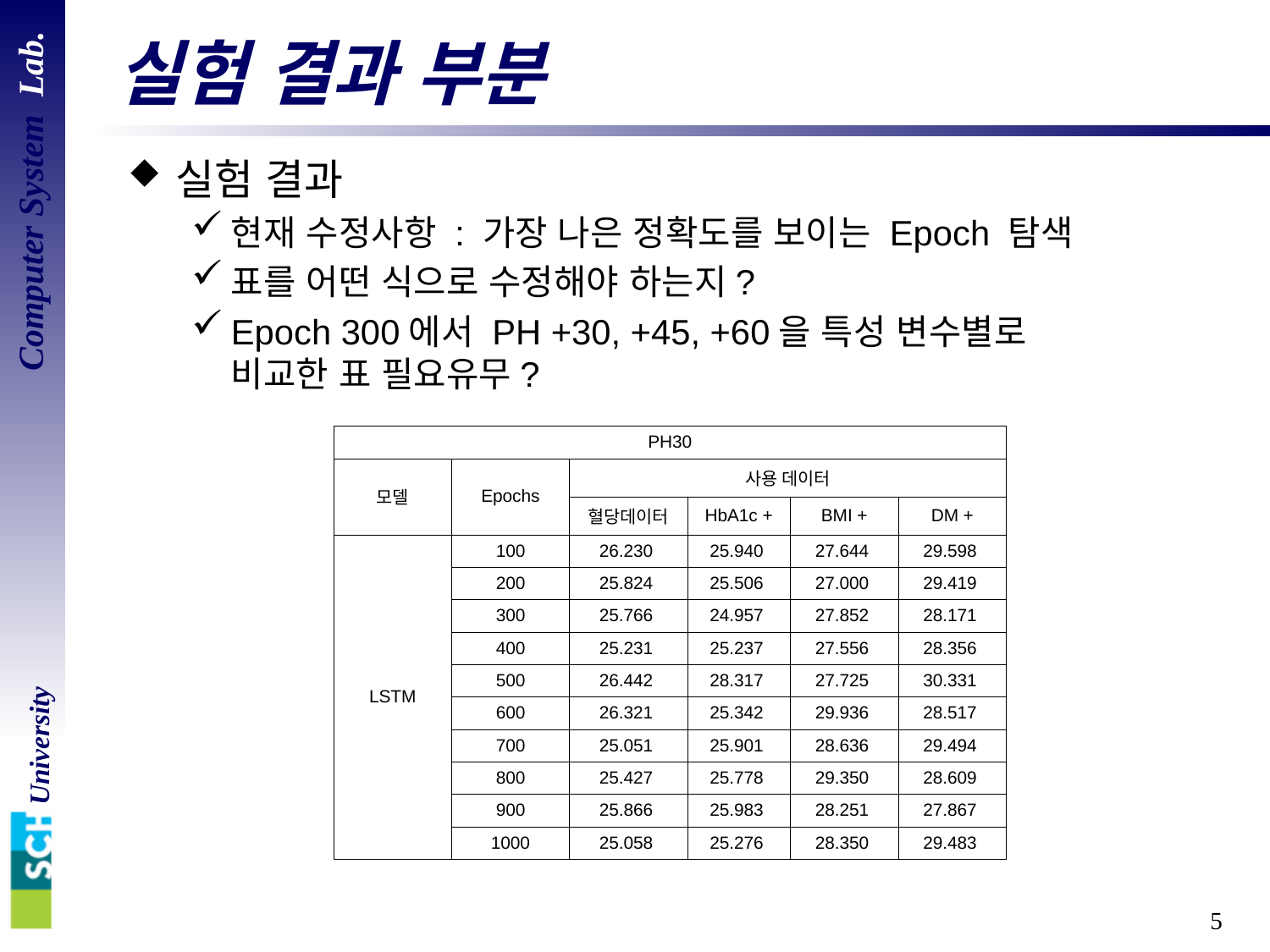

# 실험 결과 부분
실험 결과
현재 수정사항 : 가장 나은 정확도를 보이는 Epoch 탐색
표를 어떤 식으로 수정해야 하는지?
Epoch 300에서 PH +30, +45, +60을 특성 변수별로
비교한 표 필요유무?

| PH30 |  |  |  |  |  |
| --- | --- | --- | --- | --- | --- |
| 모델 | Epochs | 사용 데이터 |  |  |  |
|  |  | 혈당데이터 | HbA1c + | BMI + | DM + |
| LSTM | 100 | 26.230 | 25.940 | 27.644 | 29.598 |
|  | 200 | 25.824 | 25.506 | 27.000 | 29.419 |
|  | 300 | 25.766 | 24.957 | 27.852 | 28.171 |
|  | 400 | 25.231 | 25.237 | 27.556 | 28.356 |
|  | 500 | 26.442 | 28.317 | 27.725 | 30.331 |
|  | 600 | 26.321 | 25.342 | 29.936 | 28.517 |
|  | 700 | 25.051 | 25.901 | 28.636 | 29.494 |
|  | 800 | 25.427 | 25.778 | 29.350 | 28.609 |
|  | 900 | 25.866 | 25.983 | 28.251 | 27.867 |
|  | 1000 | 25.058 | 25.276 | 28.350 | 29.483 |